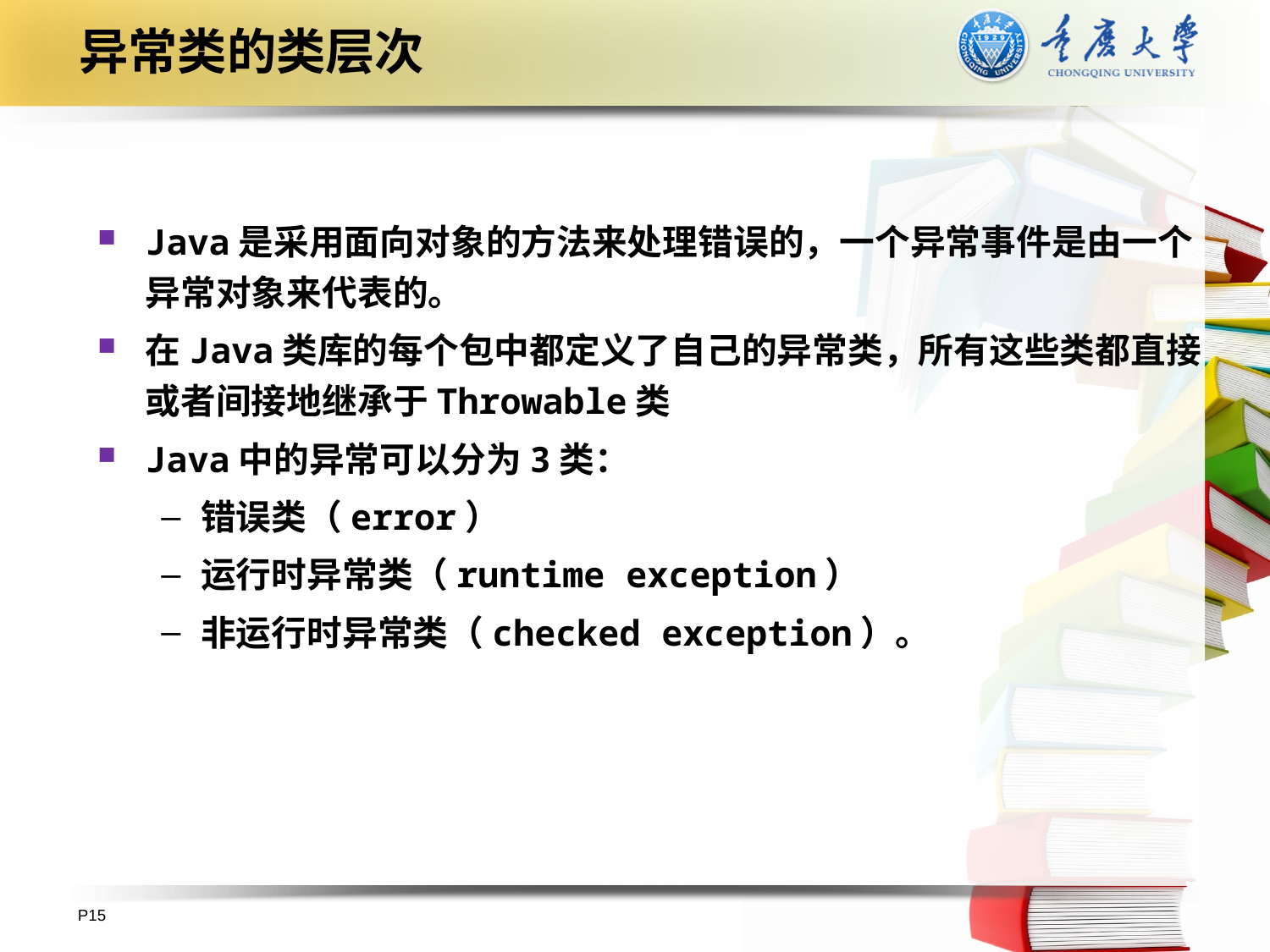

# 异常类的类层次
Java是采用面向对象的方法来处理错误的，一个异常事件是由一个异常对象来代表的。
在Java类库的每个包中都定义了自己的异常类，所有这些类都直接或者间接地继承于Throwable类
Java中的异常可以分为3类：
错误类（error）
运行时异常类（runtime exception）
非运行时异常类（checked exception）。
P15